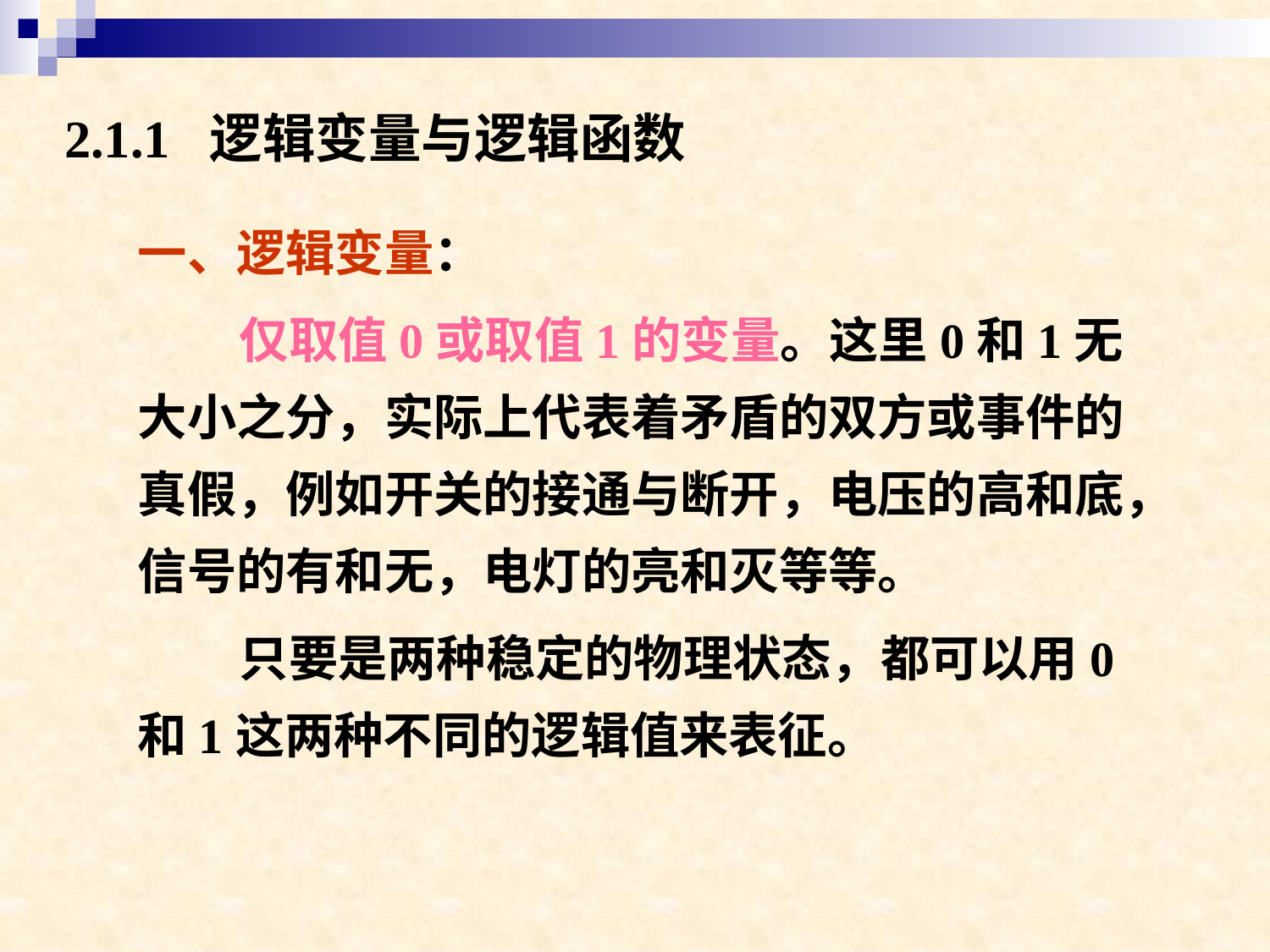

2.1.1  逻辑变量与逻辑函数
一、逻辑变量：
        仅取值0或取值1的变量。这里0和1无大小之分，实际上代表着矛盾的双方或事件的真假，例如开关的接通与断开，电压的高和底，信号的有和无，电灯的亮和灭等等。
        只要是两种稳定的物理状态，都可以用0和1这两种不同的逻辑值来表征。